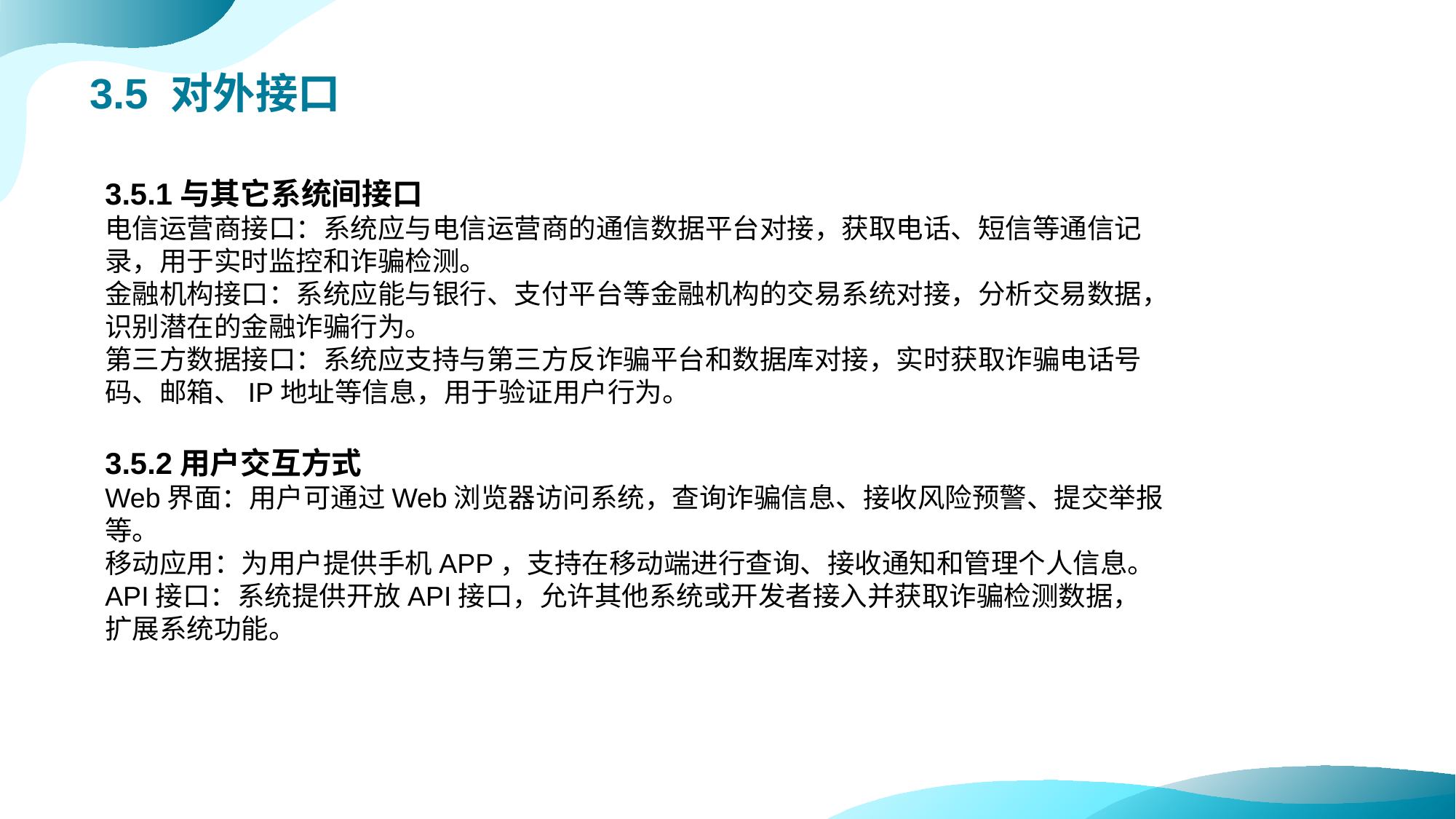

# 3.5 对外接口
3.5.1与其它系统间接口
电信运营商接口：系统应与电信运营商的通信数据平台对接，获取电话、短信等通信记录，用于实时监控和诈骗检测。
金融机构接口：系统应能与银行、支付平台等金融机构的交易系统对接，分析交易数据，识别潜在的金融诈骗行为。
第三方数据接口：系统应支持与第三方反诈骗平台和数据库对接，实时获取诈骗电话号码、邮箱、IP地址等信息，用于验证用户行为。

3.5.2用户交互方式
Web界面：用户可通过Web浏览器访问系统，查询诈骗信息、接收风险预警、提交举报等。
移动应用：为用户提供手机APP，支持在移动端进行查询、接收通知和管理个人信息。
API接口：系统提供开放API接口，允许其他系统或开发者接入并获取诈骗检测数据，扩展系统功能。